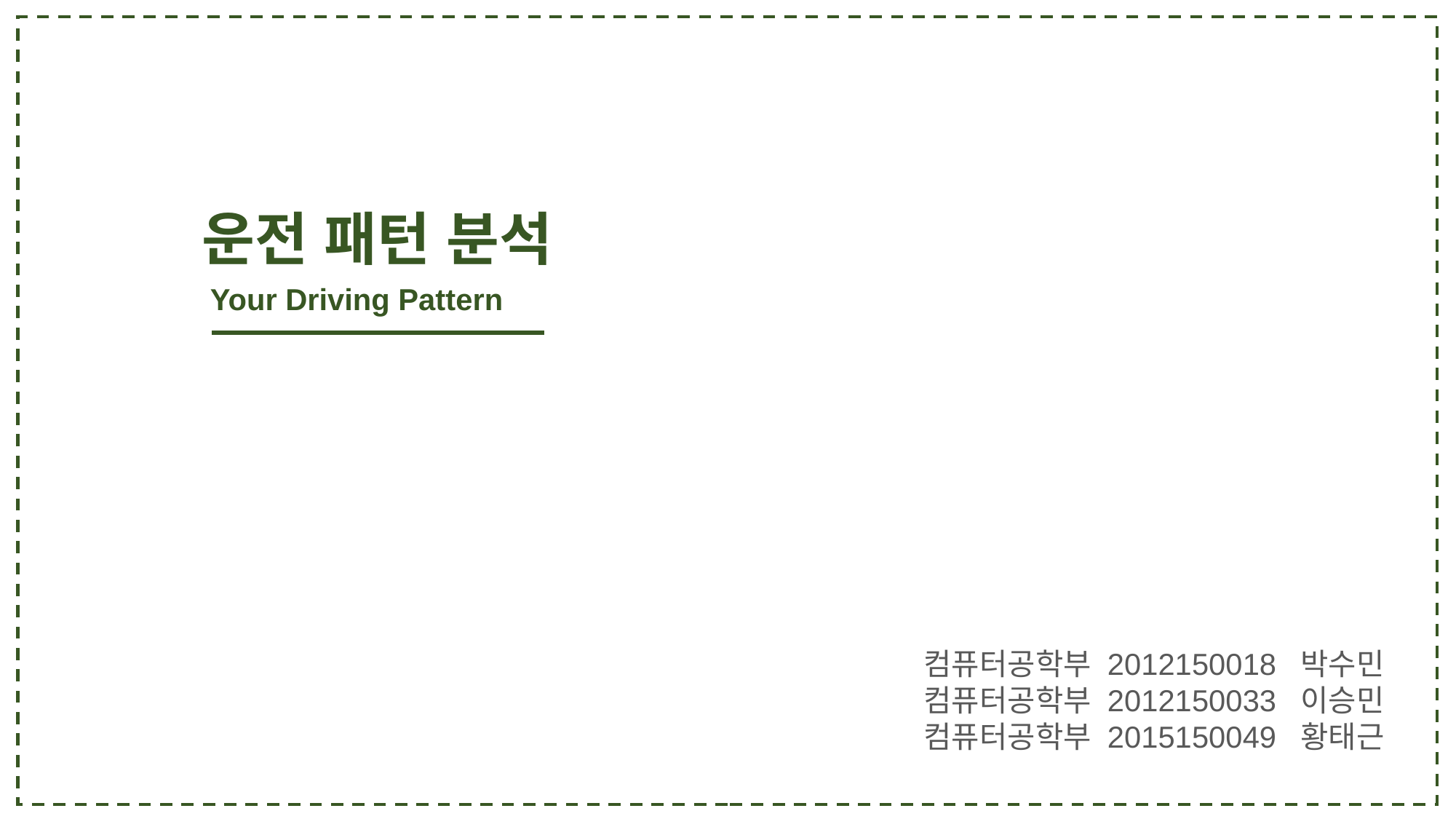

운전 패턴 분석
Your Driving Pattern
컴퓨터공학부 2012150018  박수민
컴퓨터공학부 2012150033  이승민
컴퓨터공학부 2015150049  황태근